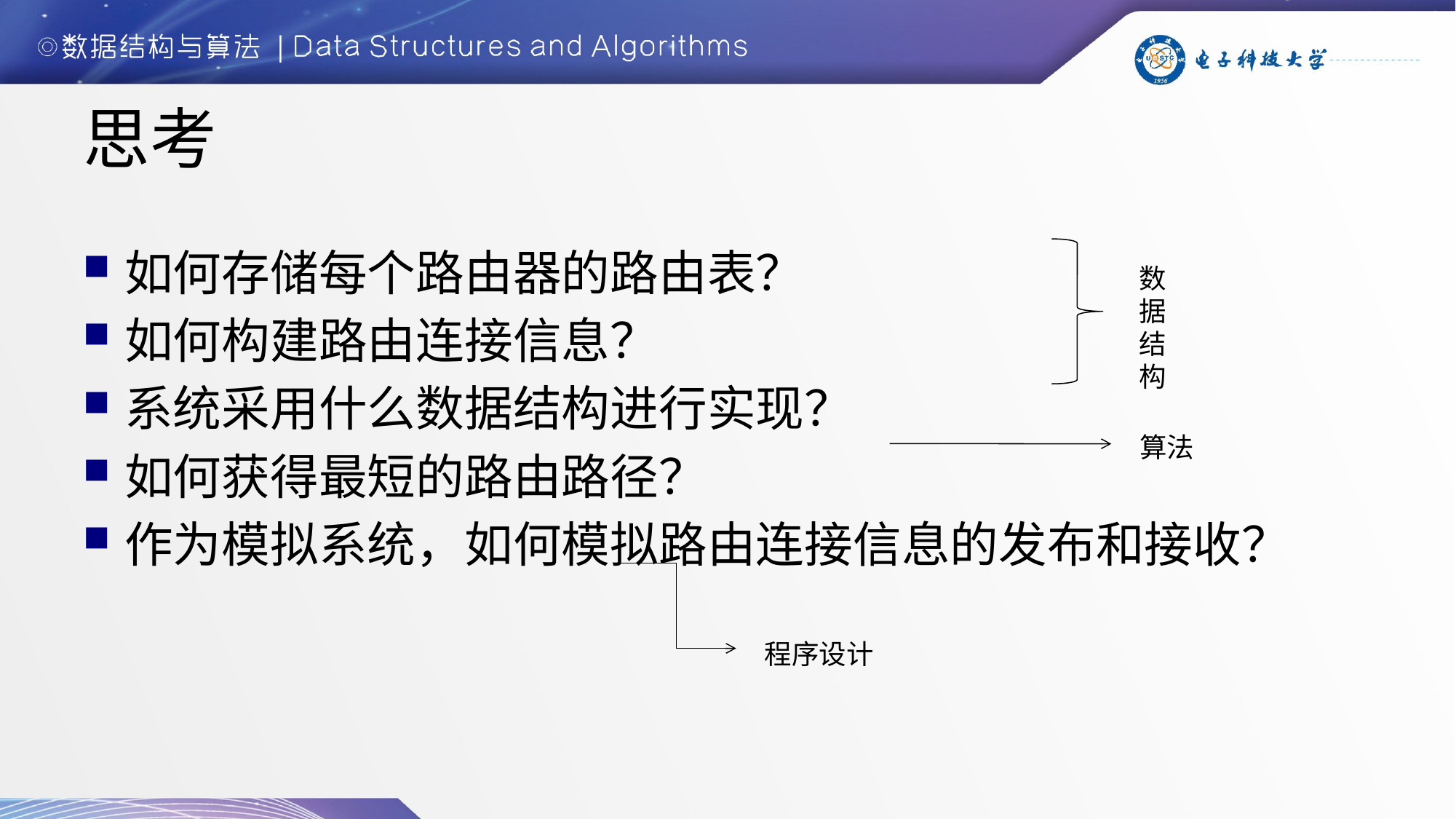

# 思考
如何存储每个路由器的路由表？
如何构建路由连接信息？
系统采用什么数据结构进行实现？
如何获得最短的路由路径？
作为模拟系统，如何模拟路由连接信息的发布和接收？

数据结构
算法
程序设计